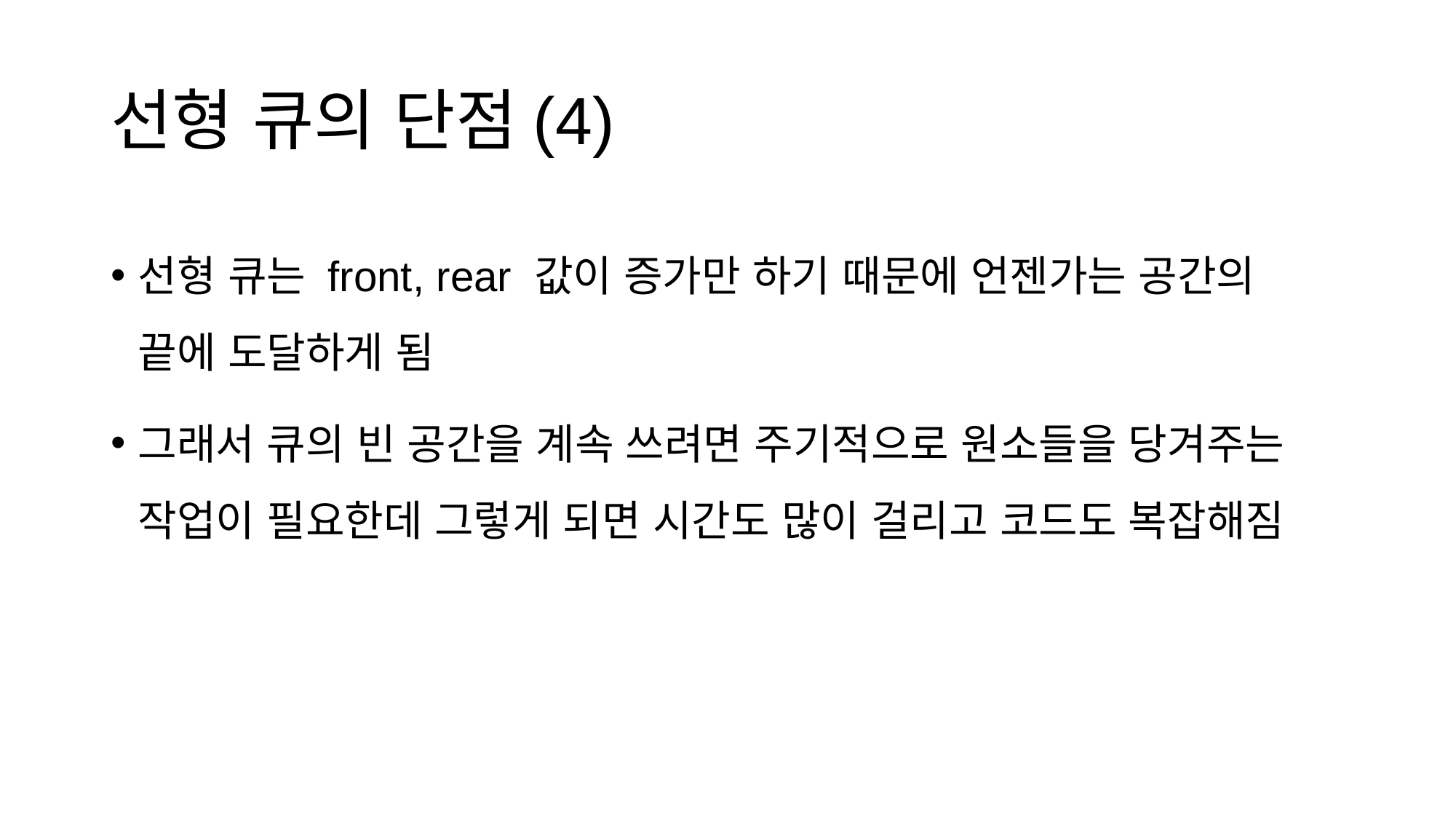

# 선형 큐의 단점(4)
선형 큐는 front, rear 값이 증가만 하기 때문에 언젠가는 공간의 끝에 도달하게 됨
그래서 큐의 빈 공간을 계속 쓰려면 주기적으로 원소들을 당겨주는 작업이 필요한데 그렇게 되면 시간도 많이 걸리고 코드도 복잡해짐